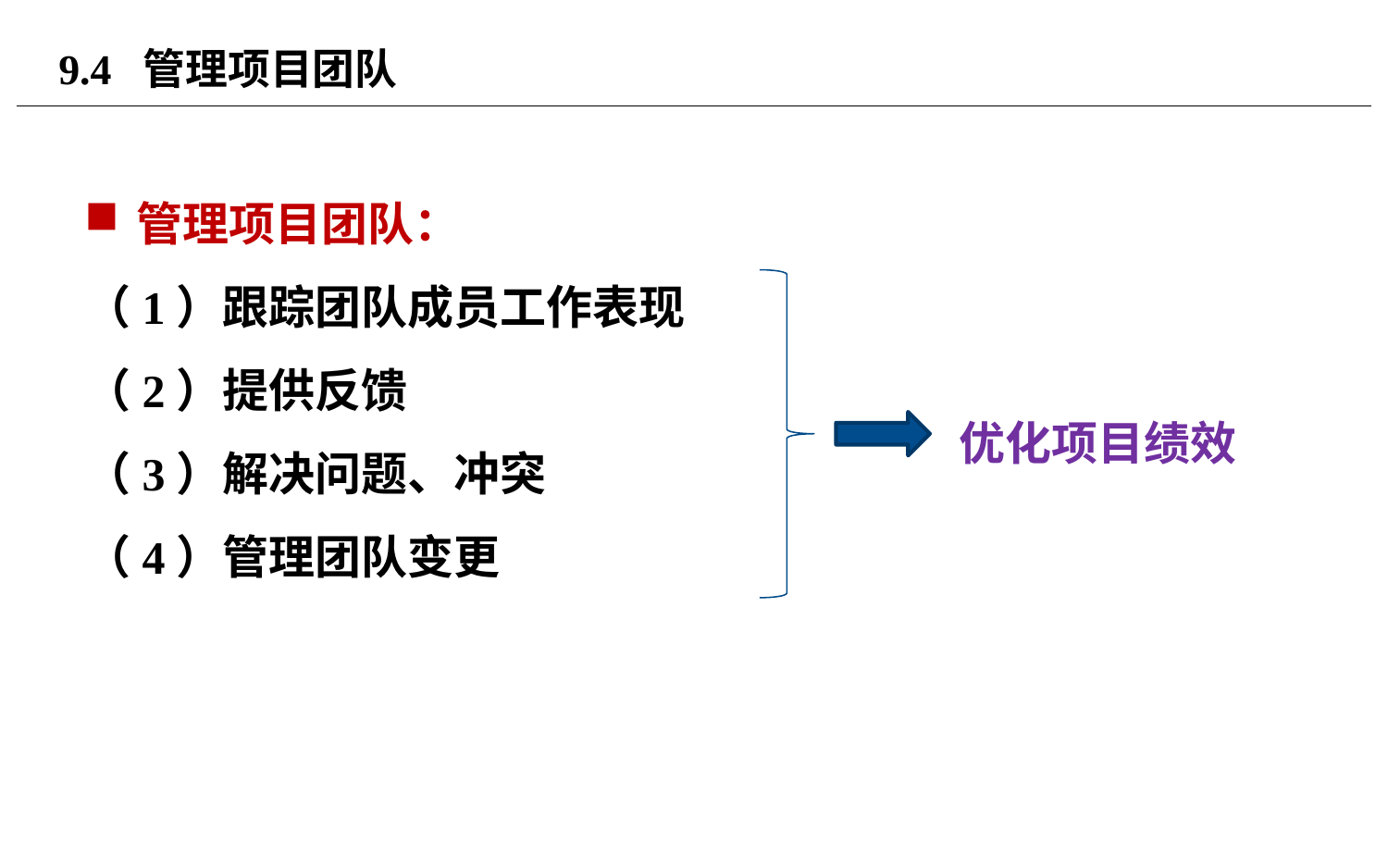

# 9.4  管理项目团队
管理项目团队：
（1）跟踪团队成员工作表现
（2）提供反馈
（3）解决问题、冲突
（4）管理团队变更

优化项目绩效